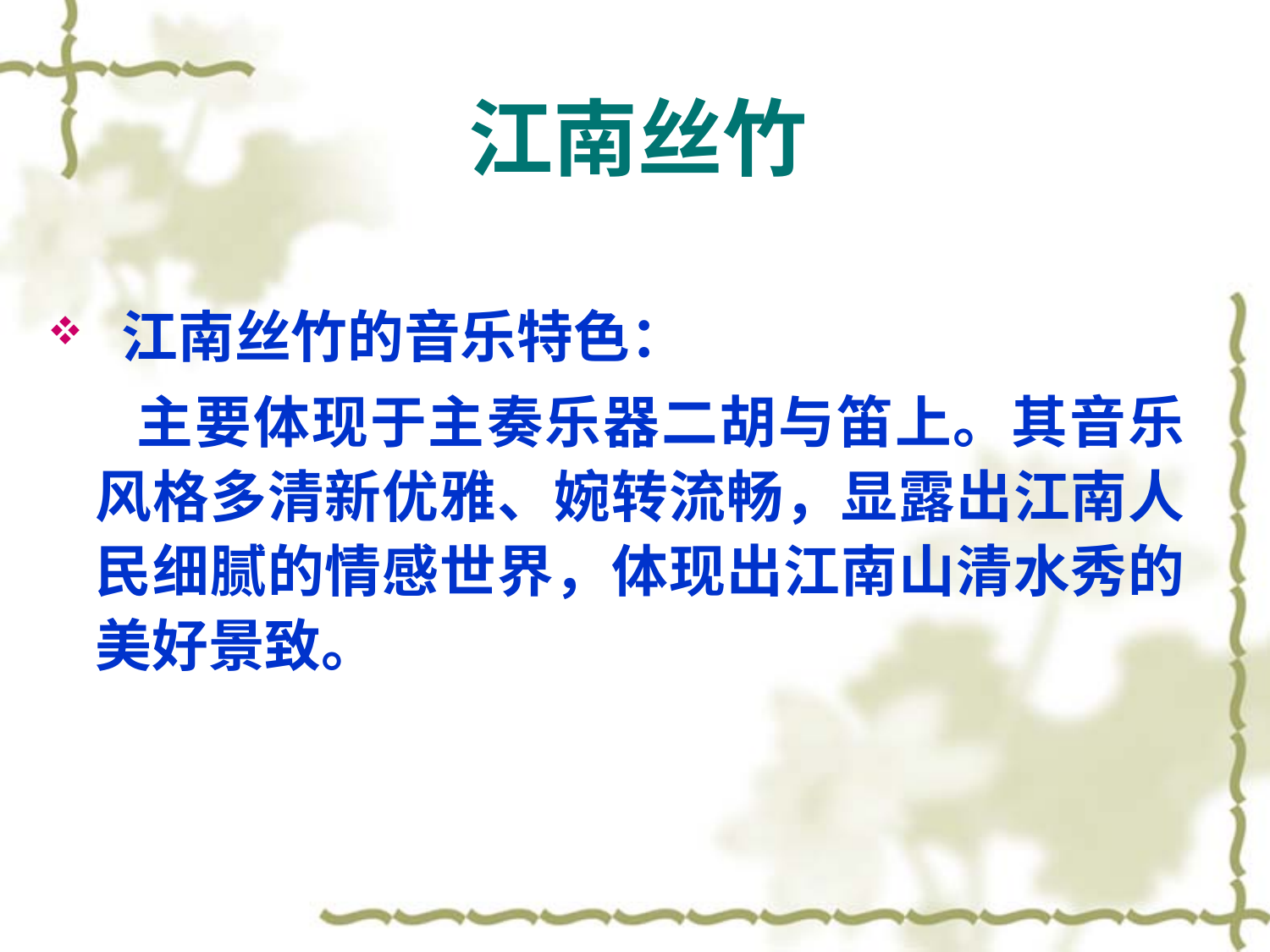

# 江南丝竹

 江南丝竹的音乐特色：
     主要体现于主奏乐器二胡与笛上。其音乐风格多清新优雅、婉转流畅，显露出江南人民细腻的情感世界，体现出江南山清水秀的美好景致。